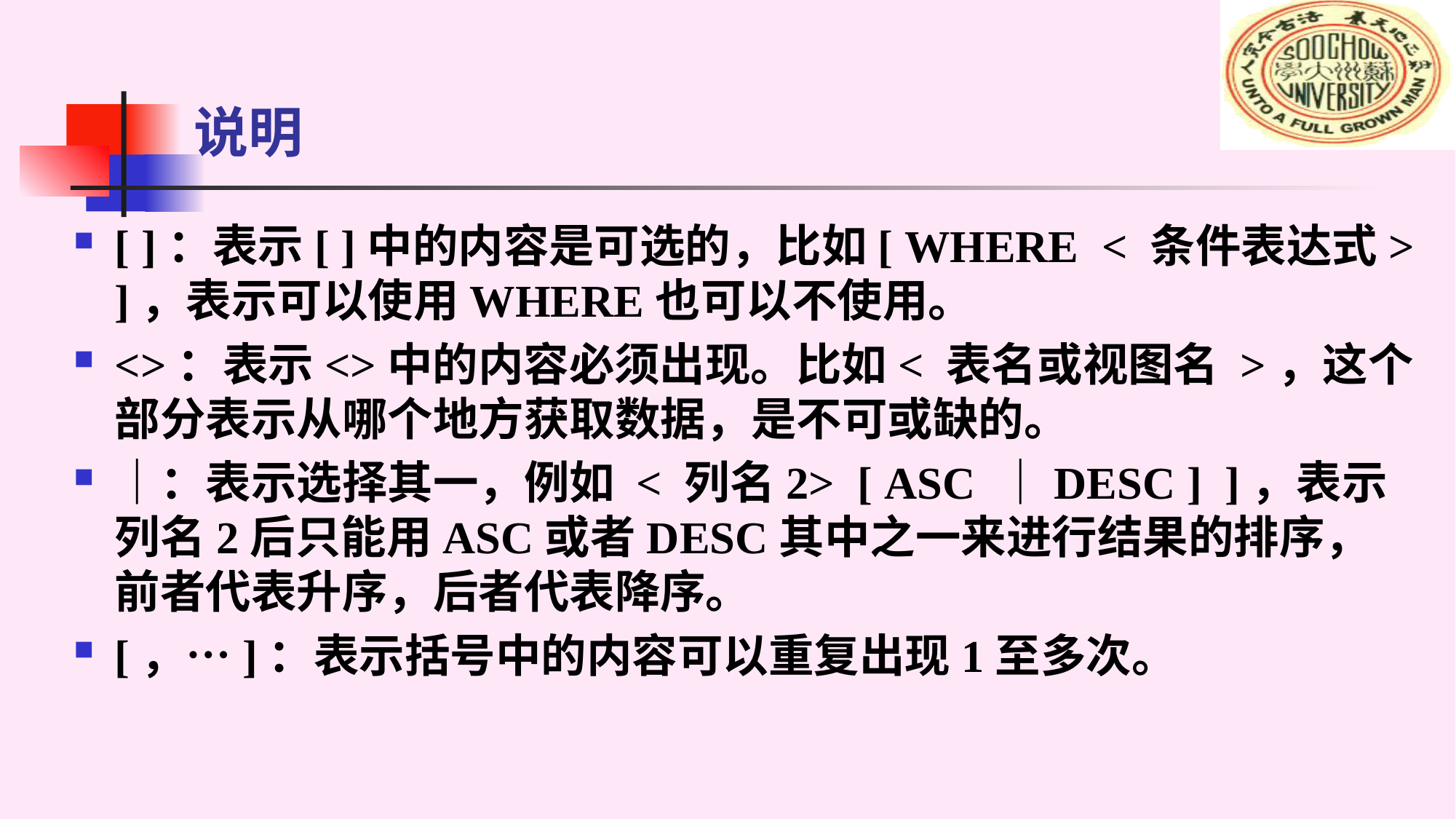

# 说明
[ ]：表示[ ]中的内容是可选的，比如[ WHERE  < 条件表达式> ]，表示可以使用WHERE也可以不使用。
<>：表示<>中的内容必须出现。比如< 表名或视图名 >，这个部分表示从哪个地方获取数据，是不可或缺的。
｜：表示选择其一，例如 < 列名2>  [ ASC ｜DESC ]  ]，表示列名2后只能用ASC或者DESC其中之一来进行结果的排序，前者代表升序，后者代表降序。
[，…]：表示括号中的内容可以重复出现1至多次。